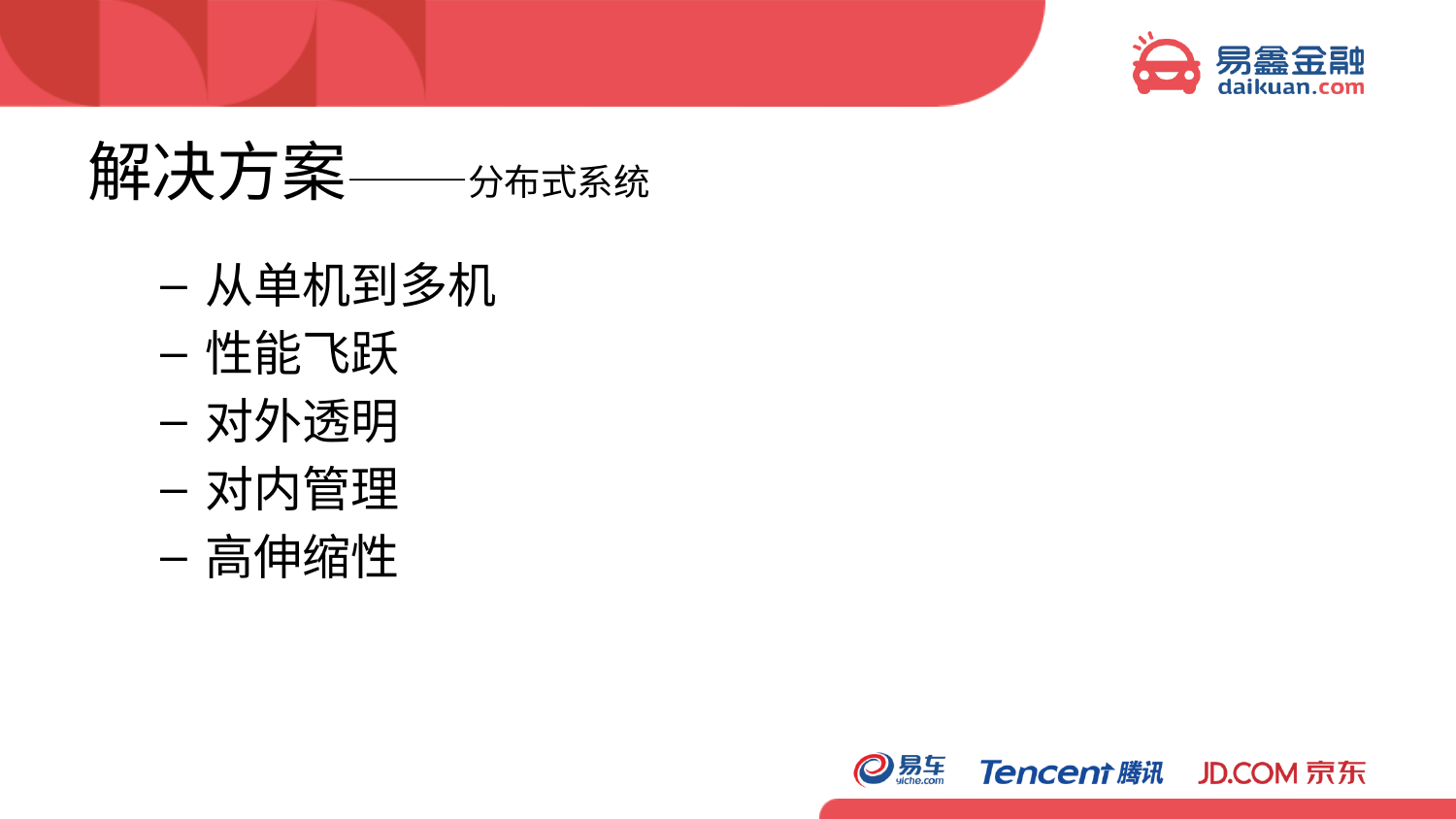

# 解决方案———分布式系统
从单机到多机
性能飞跃
对外透明
对内管理
高伸缩性